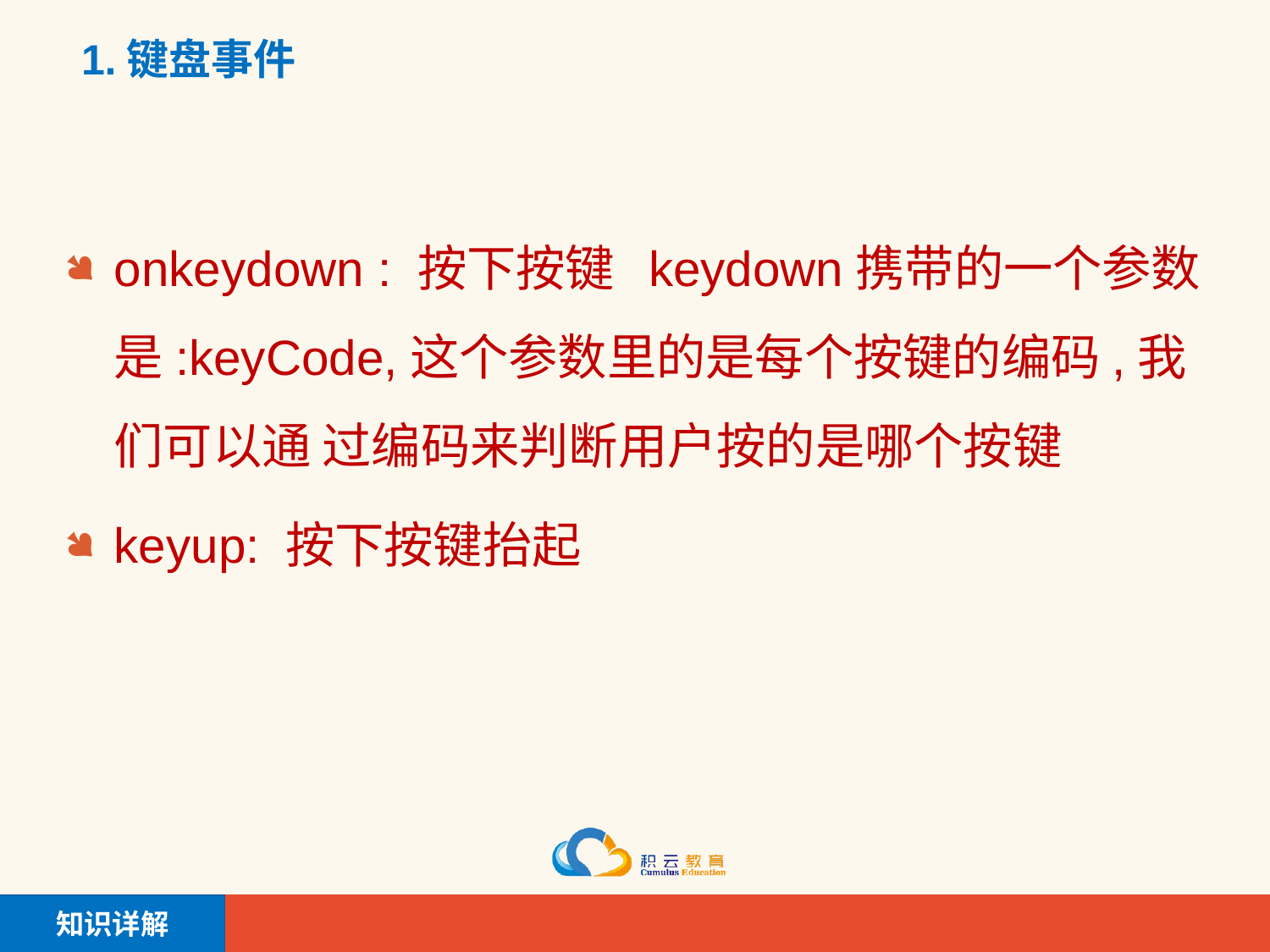

# 1.键盘事件
onkeydown : 按下按键  keydown携带的一个参数是:keyCode,这个参数里的是每个按键的编码,我们可以通 过编码来判断用户按的是哪个按键
keyup: 按下按键抬起